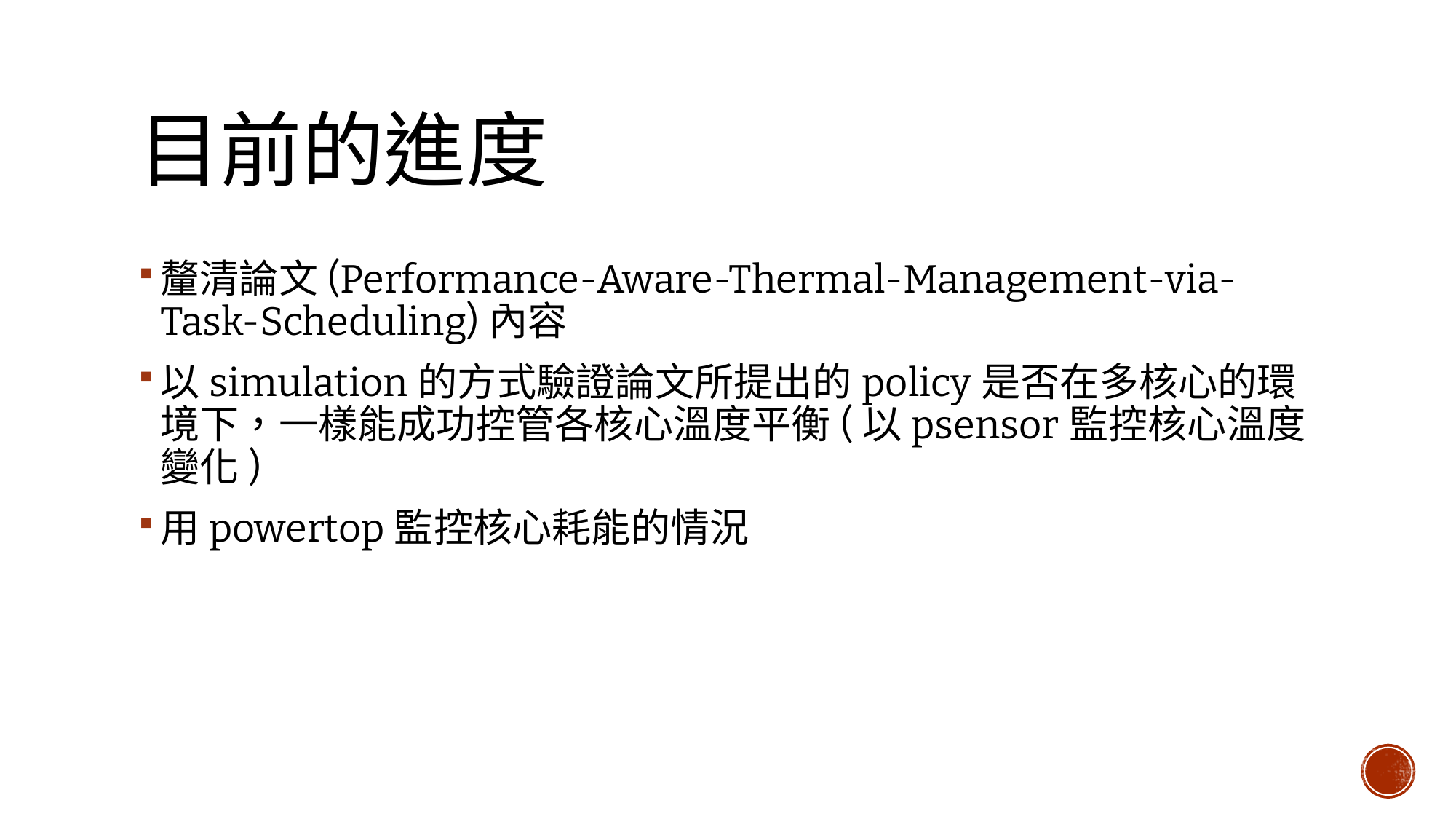

# 目前的進度
釐清論文(Performance-Aware-Thermal-Management-via-Task-Scheduling)內容
以simulation的方式驗證論文所提出的policy是否在多核心的環境下，一樣能成功控管各核心溫度平衡(以psensor監控核心溫度變化)
用powertop監控核心耗能的情況